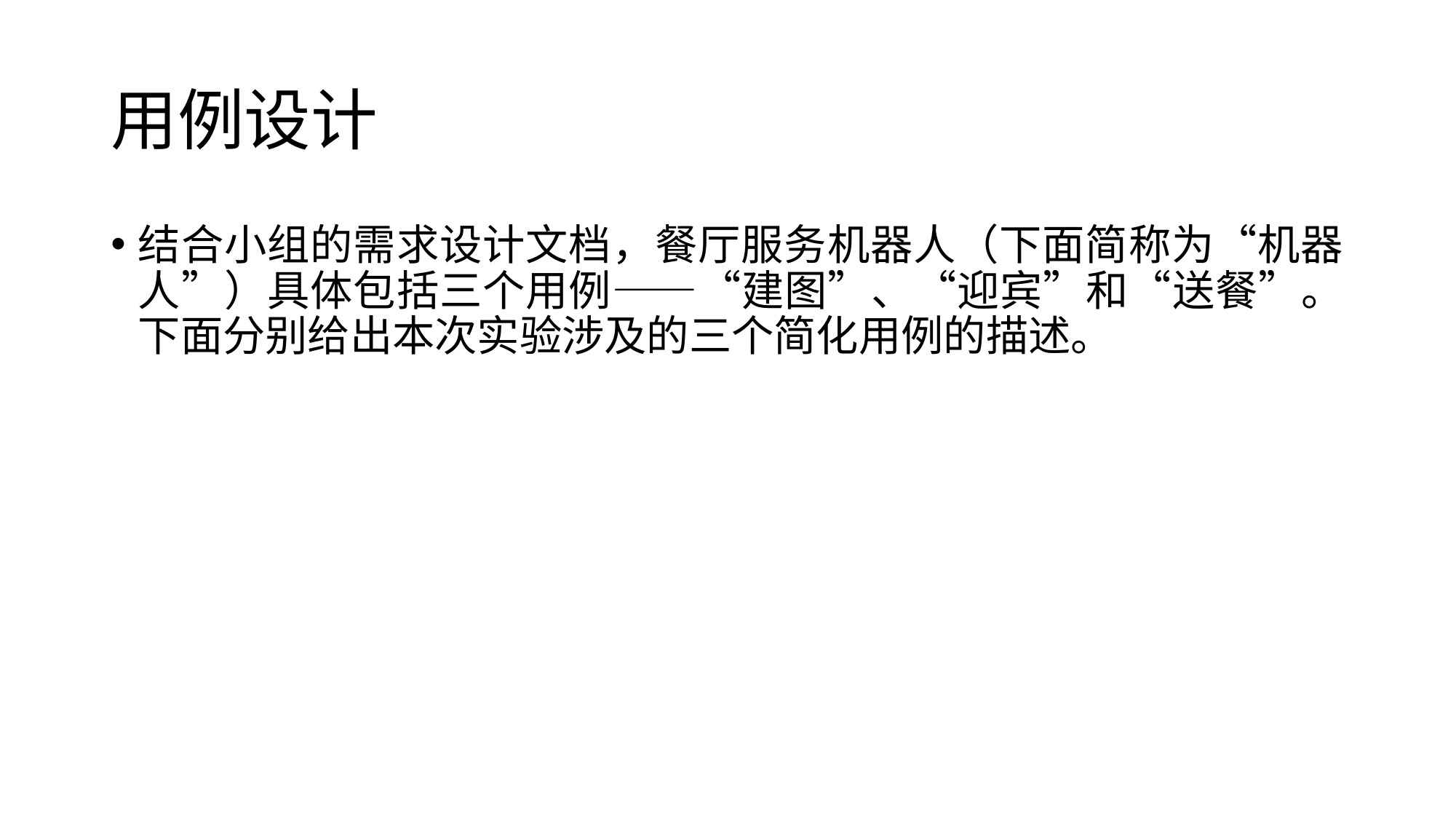

# 用例设计
结合小组的需求设计文档，餐厅服务机器人（下面简称为“机器人”）具体包括三个用例——“建图”、“迎宾”和“送餐”。下面分别给出本次实验涉及的三个简化用例的描述。